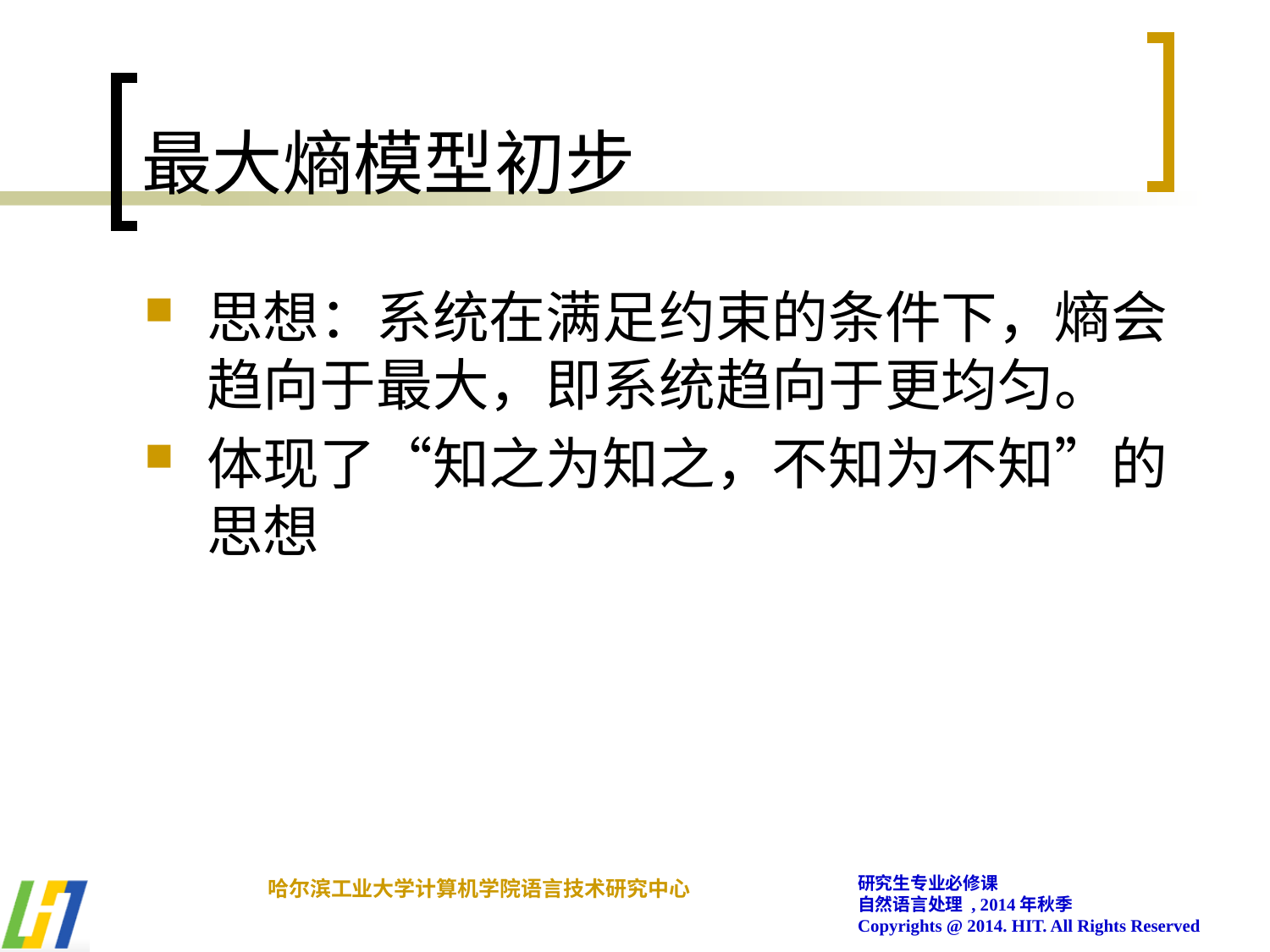

# 最大熵模型初步
思想：系统在满足约束的条件下，熵会趋向于最大，即系统趋向于更均匀。
体现了“知之为知之，不知为不知”的思想

研究生专业必修课
自然语言处理 , 2014年秋季
Copyrights @ 2014. HIT. All Rights Reserved
哈尔滨工业大学计算机学院语言技术研究中心